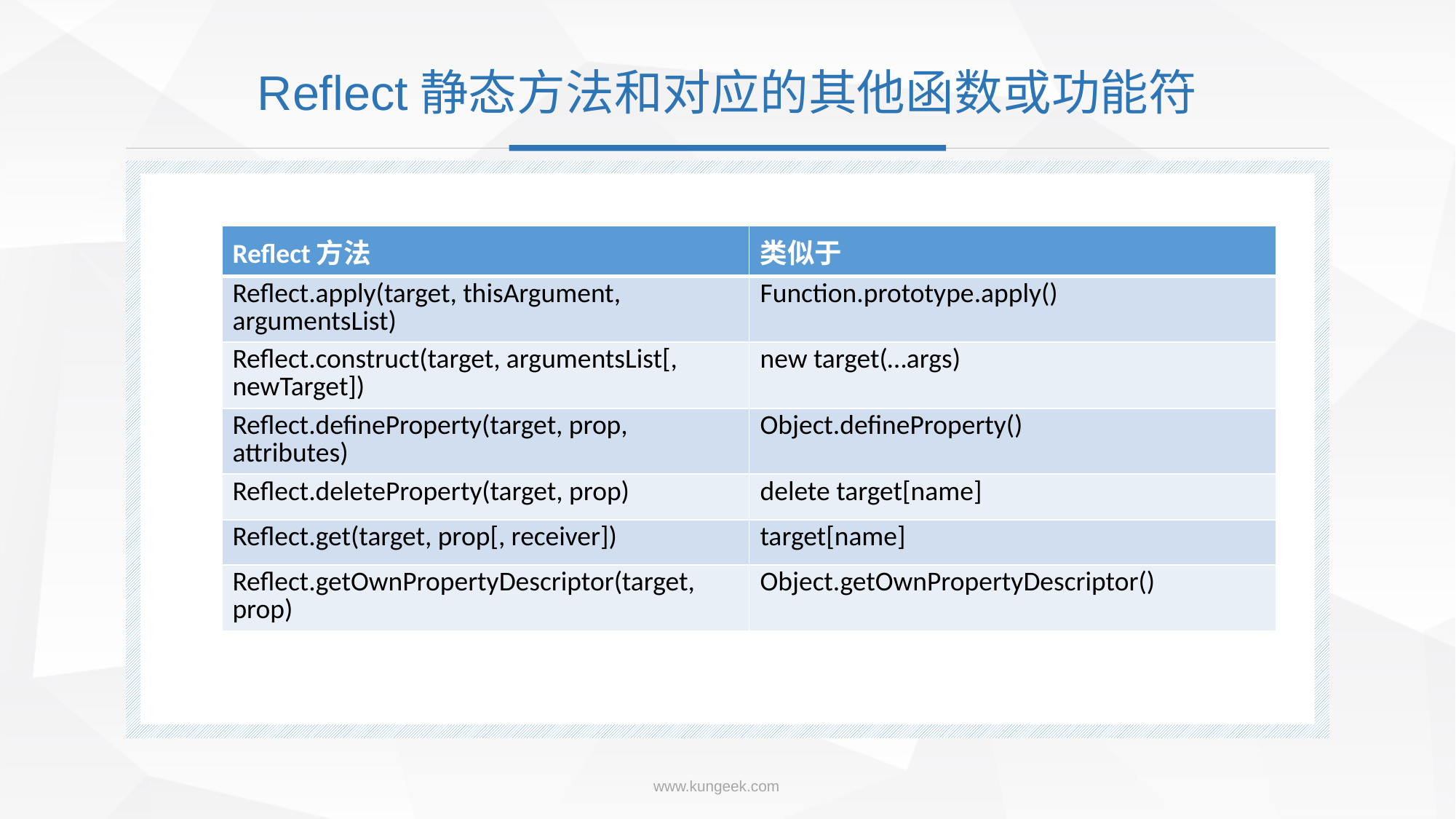

# Reflect静态方法和对应的其他函数或功能符
| Reflect方法 | 类似于 |
| --- | --- |
| Reflect.apply(target, thisArgument, argumentsList) | Function.prototype.apply() |
| Reflect.construct(target, argumentsList[, newTarget]) | new target(…args) |
| Reflect.defineProperty(target, prop, attributes) | Object.defineProperty() |
| Reflect.deleteProperty(target, prop) | delete target[name] |
| Reflect.get(target, prop[, receiver]) | target[name] |
| Reflect.getOwnPropertyDescriptor(target, prop) | Object.getOwnPropertyDescriptor() |